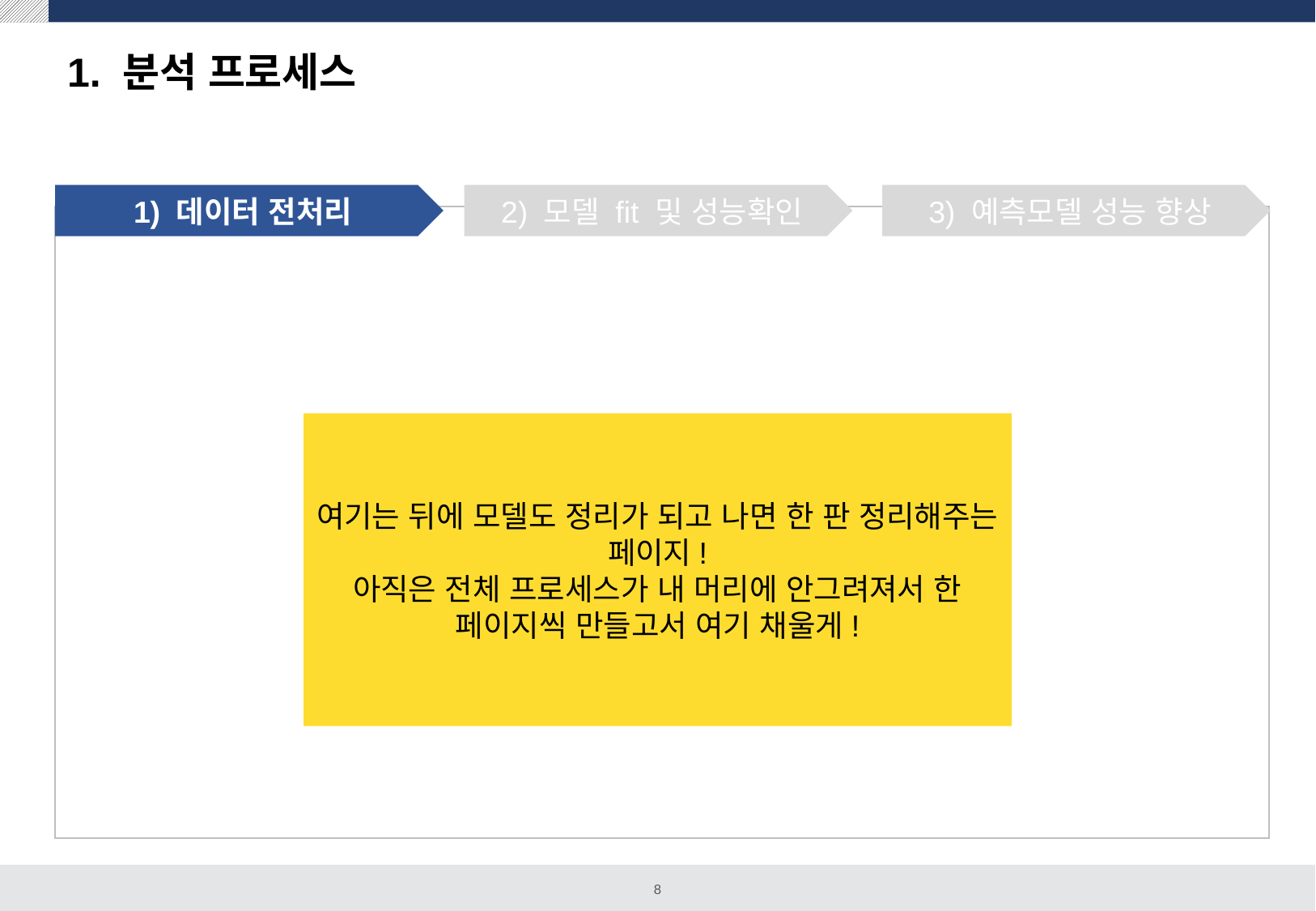

# 1. 분석 프로세스

2) 모델 fit 및 성능확인
3) 예측모델 성능 향상
1) 데이터 전처리

여기는 뒤에 모델도 정리가 되고 나면 한 판 정리해주는 페이지!
아직은 전체 프로세스가 내 머리에 안그려져서 한 페이지씩 만들고서 여기 채울게!